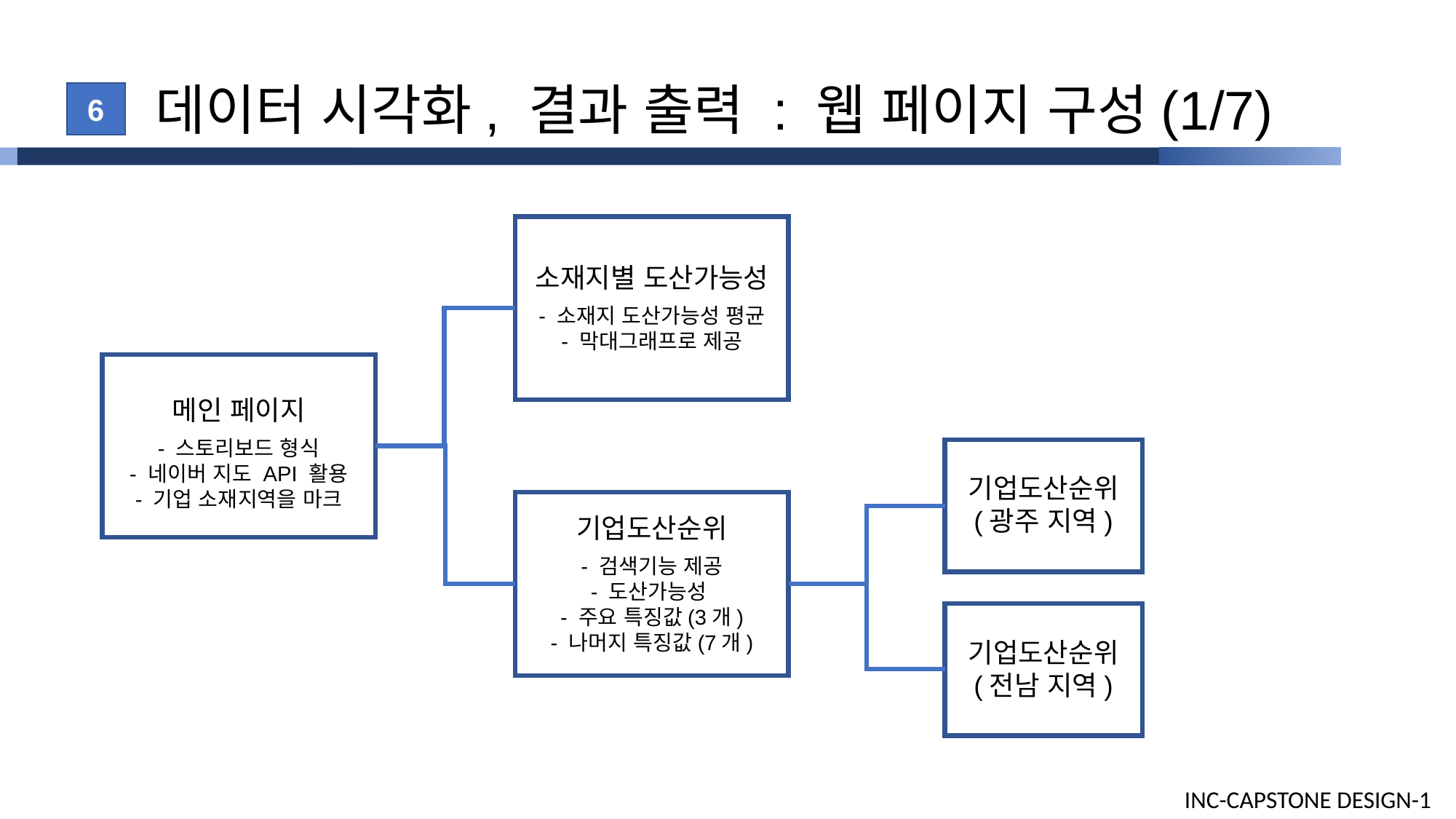

6. 데이터 시각화, 결과 출력 : 웹 페이지 구성(1/7)
6

소재지별 도산가능성

- 소재지 도산가능성 평균
- 막대그래프로 제공

메인 페이지

- 스토리보드 형식
- 네이버 지도 API 활용
- 기업 소재지역을 마크

기업도산순위
(광주 지역)

기업도산순위

- 검색기능 제공
- 도산가능성
- 주요 특징값(3개)
- 나머지 특징값(7개)

기업도산순위
(전남 지역)